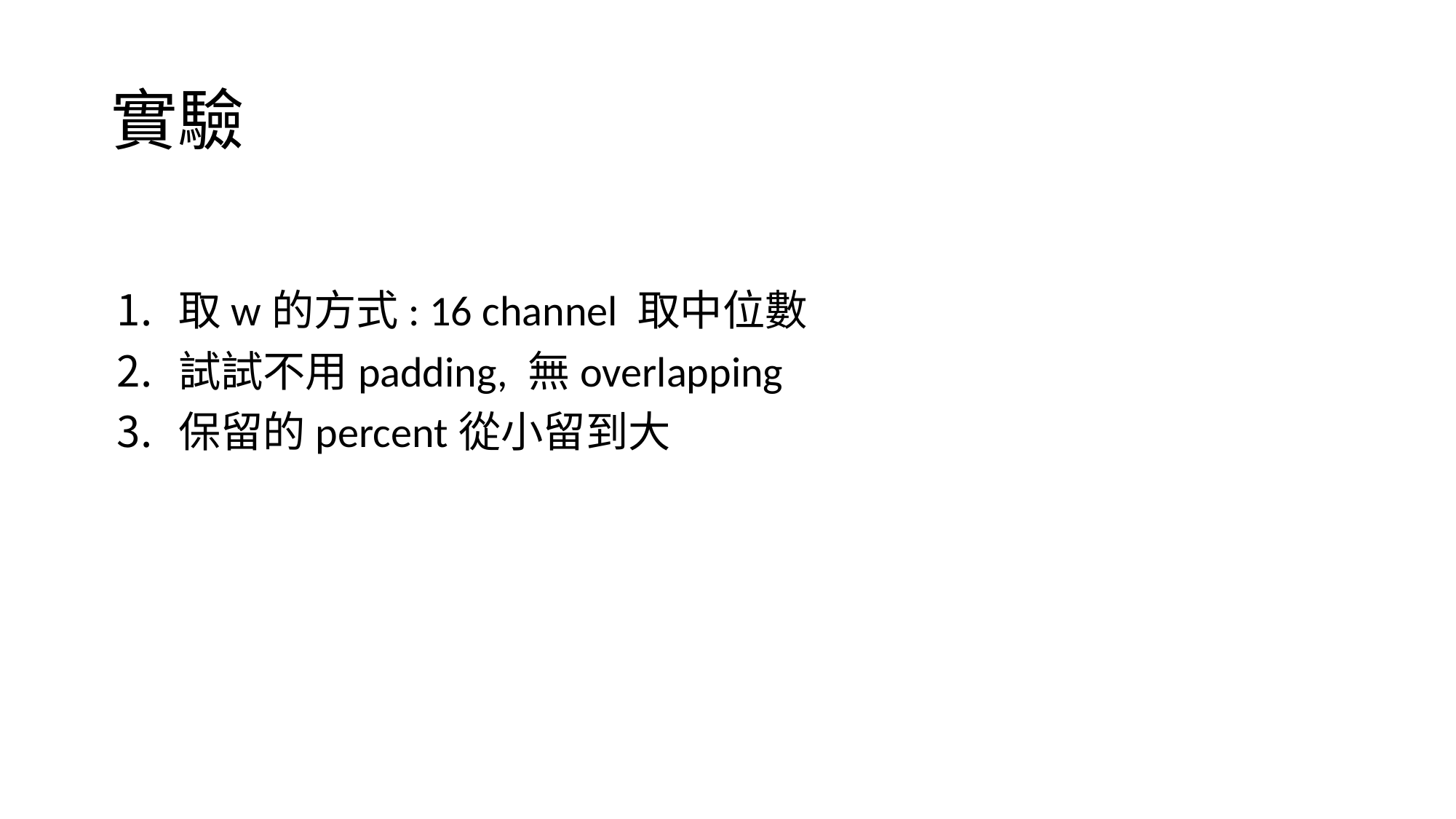

# 實驗
取w的方式: 16 channel 取中位數
試試不用padding, 無overlapping
保留的percent從小留到大